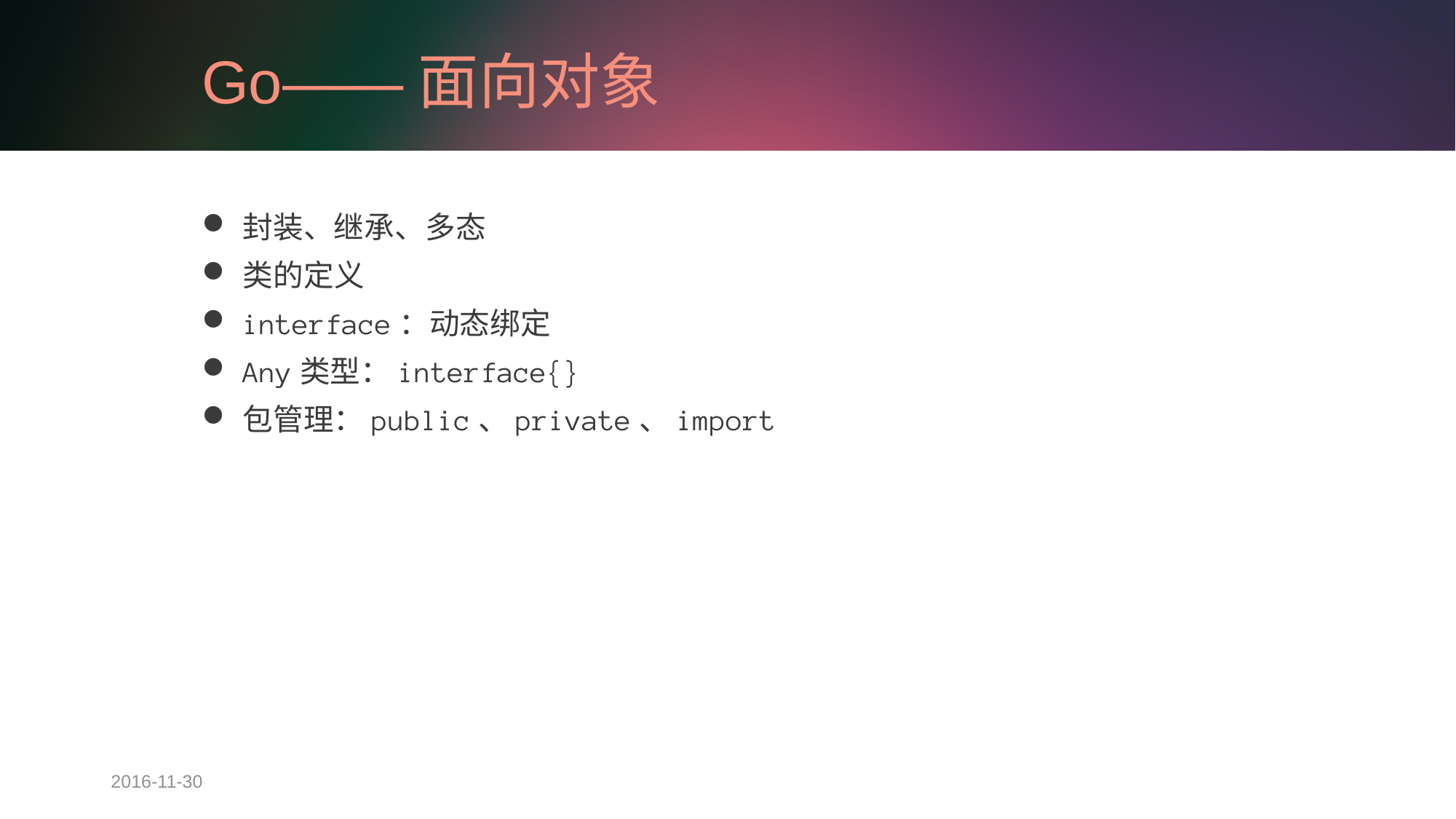

# Go——面向对象
封装、继承、多态
类的定义
interface：动态绑定
Any类型：interface{}
包管理：public、private、import

2016-11-30
26